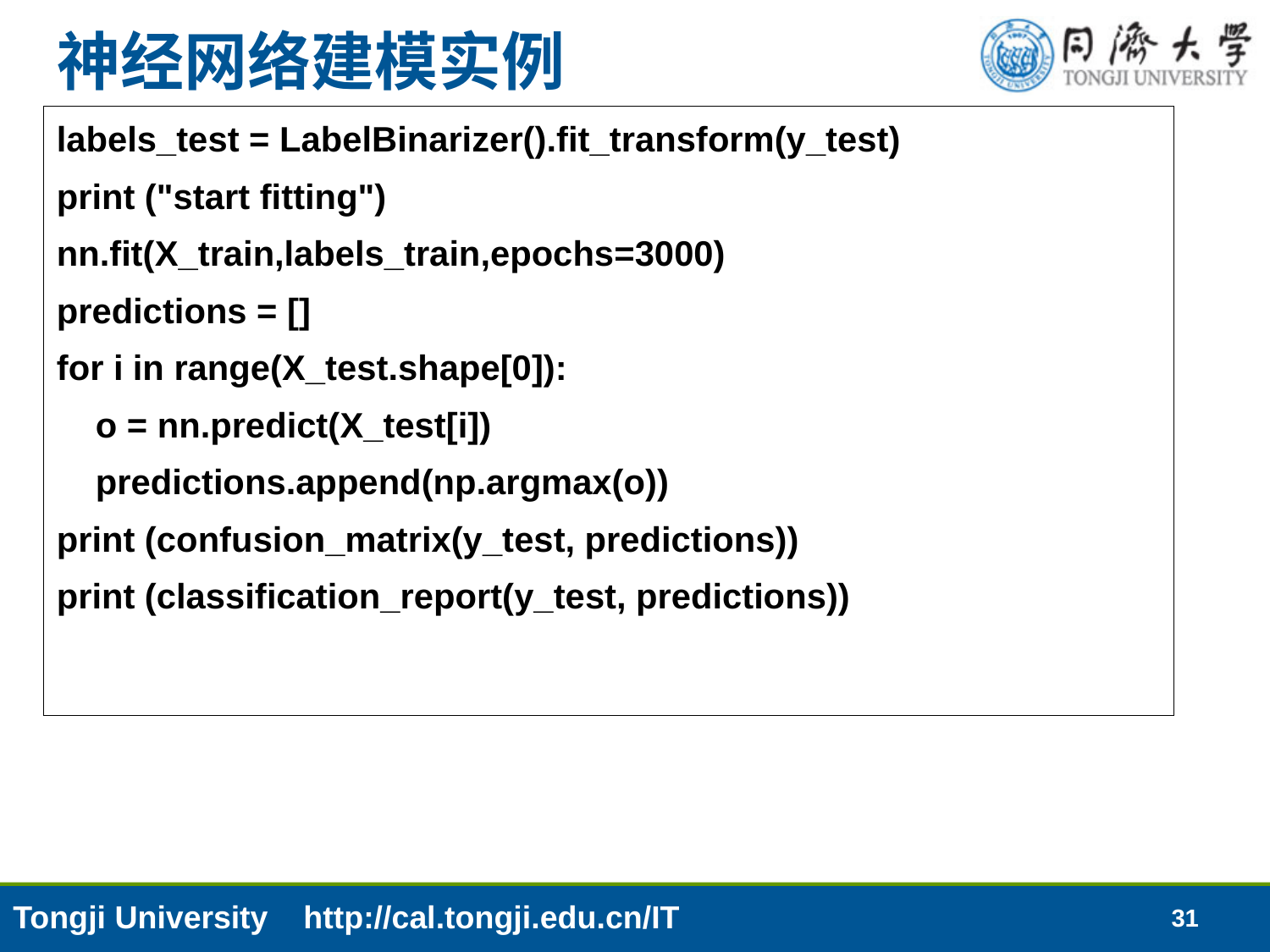

# 神经网络建模实例
labels_test = LabelBinarizer().fit_transform(y_test)
print ("start fitting")
nn.fit(X_train,labels_train,epochs=3000)
predictions = []
for i in range(X_test.shape[0]):
    o = nn.predict(X_test[i])
    predictions.append(np.argmax(o))
print (confusion_matrix(y_test, predictions))
print (classification_report(y_test, predictions))